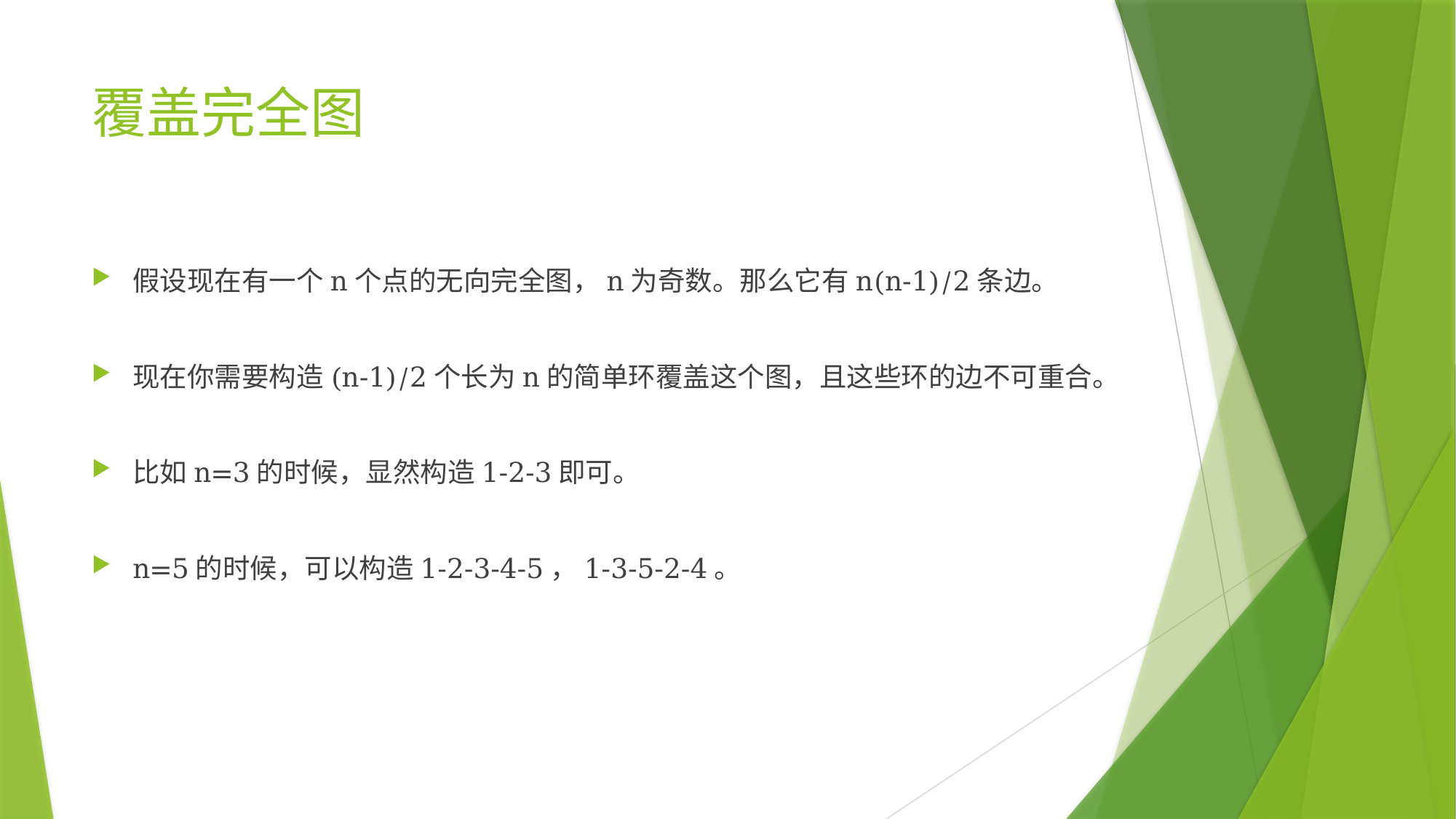

# 覆盖完全图
假设现在有一个n个点的无向完全图，n为奇数。那么它有n(n-1)/2条边。

现在你需要构造(n-1)/2个长为n的简单环覆盖这个图，且这些环的边不可重合。

比如n=3的时候，显然构造1-2-3即可。

n=5的时候，可以构造1-2-3-4-5，1-3-5-2-4。